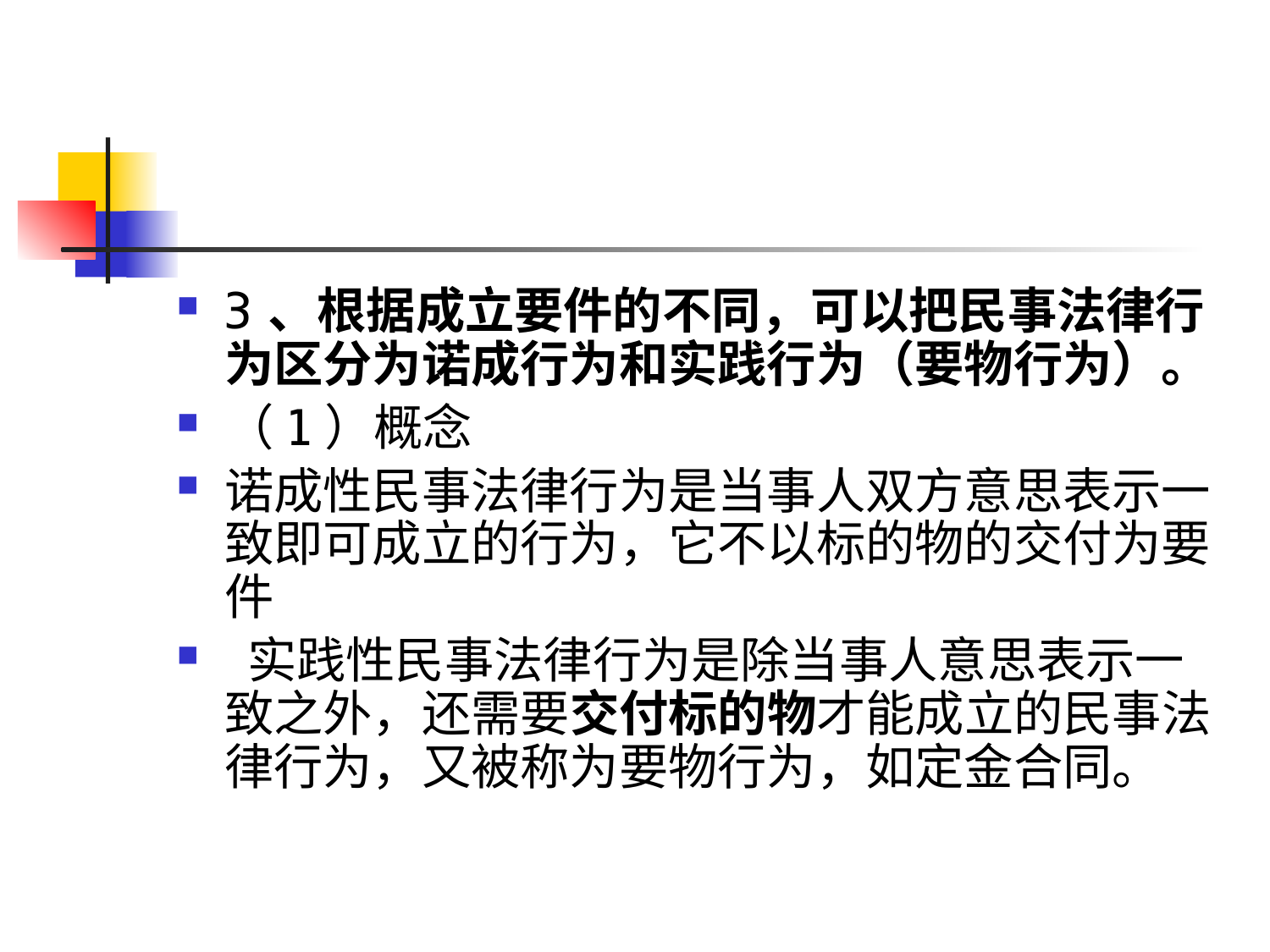

#
3、根据成立要件的不同，可以把民事法律行为区分为诺成行为和实践行为（要物行为）。
（1）概念
诺成性民事法律行为是当事人双方意思表示一致即可成立的行为，它不以标的物的交付为要件
 实践性民事法律行为是除当事人意思表示一致之外，还需要交付标的物才能成立的民事法律行为，又被称为要物行为，如定金合同。